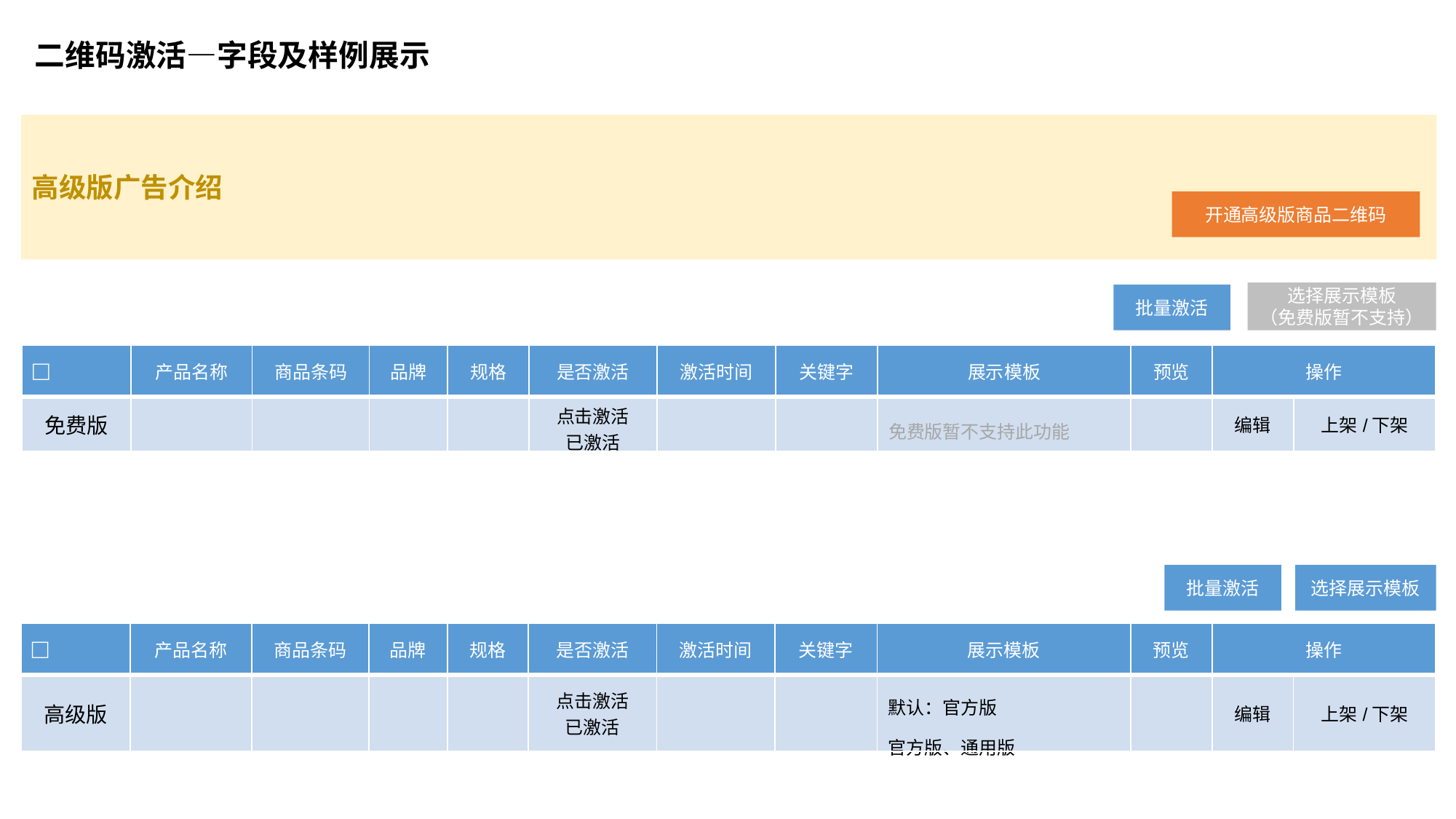

二维码激活—字段及样例展示
高级版广告介绍
开通高级版商品二维码
选择展示模板
（免费版暂不支持）
批量激活
| □ | 产品名称 | 商品条码 | 品牌 | 规格 | 是否激活 | 激活时间 | 关键字 | 展示模板 | 预览 | 操作 |  |
| --- | --- | --- | --- | --- | --- | --- | --- | --- | --- | --- | --- |
| 免费版 |  |  |  |  | 点击激活 已激活 |  |  | 免费版暂不支持此功能 |  | 编辑 | 上架/下架 |
选择展示模板
批量激活
| □ | 产品名称 | 商品条码 | 品牌 | 规格 | 是否激活 | 激活时间 | 关键字 | 展示模板 | 预览 | 操作 |  |
| --- | --- | --- | --- | --- | --- | --- | --- | --- | --- | --- | --- |
| 高级版 |  |  |  |  | 点击激活 已激活 |  |  | 默认：官方版 官方版、通用版 |  | 编辑 | 上架/下架 |